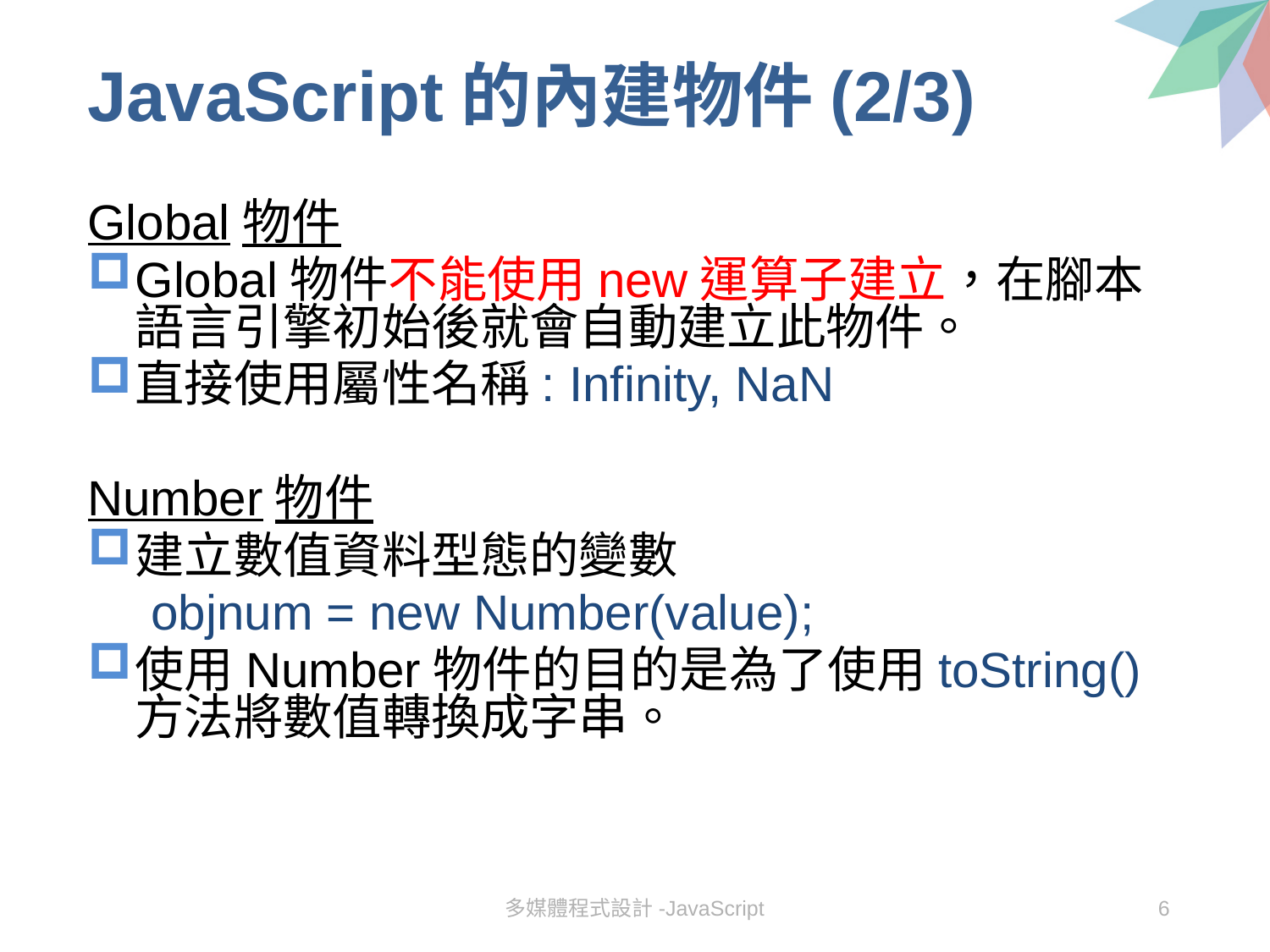

# JavaScript的內建物件(2/3)
Global物件
Global物件不能使用new運算子建立，在腳本語言引擎初始後就會自動建立此物件。
直接使用屬性名稱: Infinity, NaN

Number物件
建立數值資料型態的變數
objnum = new Number(value);
使用Number物件的目的是為了使用toString()方法將數值轉換成字串。
多媒體程式設計-JavaScript
6